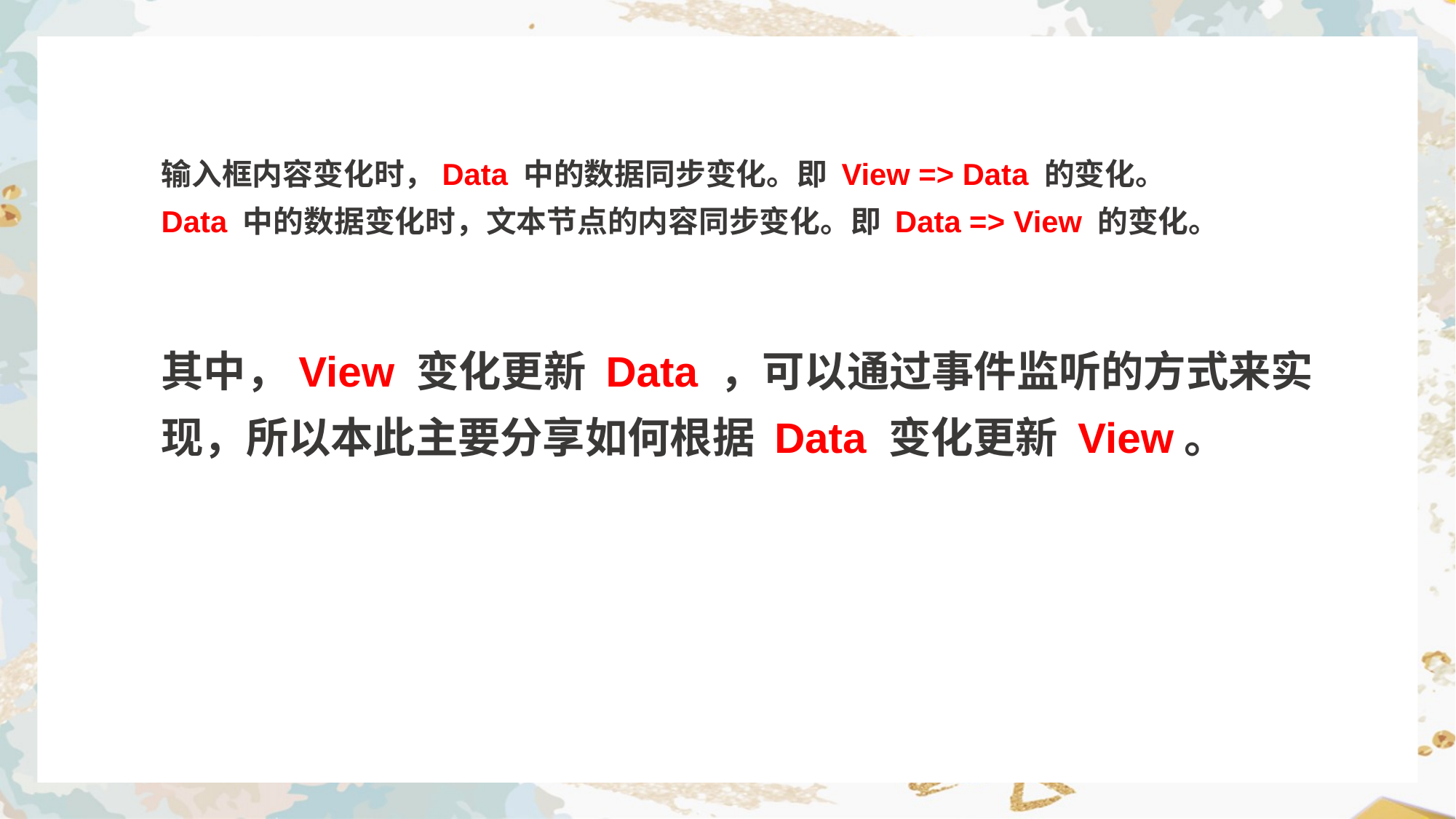

输入框内容变化时，Data 中的数据同步变化。即 View => Data 的变化。
Data 中的数据变化时，文本节点的内容同步变化。即 Data => View 的变化。

其中，View 变化更新 Data ，可以通过事件监听的方式来实现，所以本此主要分享如何根据 Data 变化更新 View。